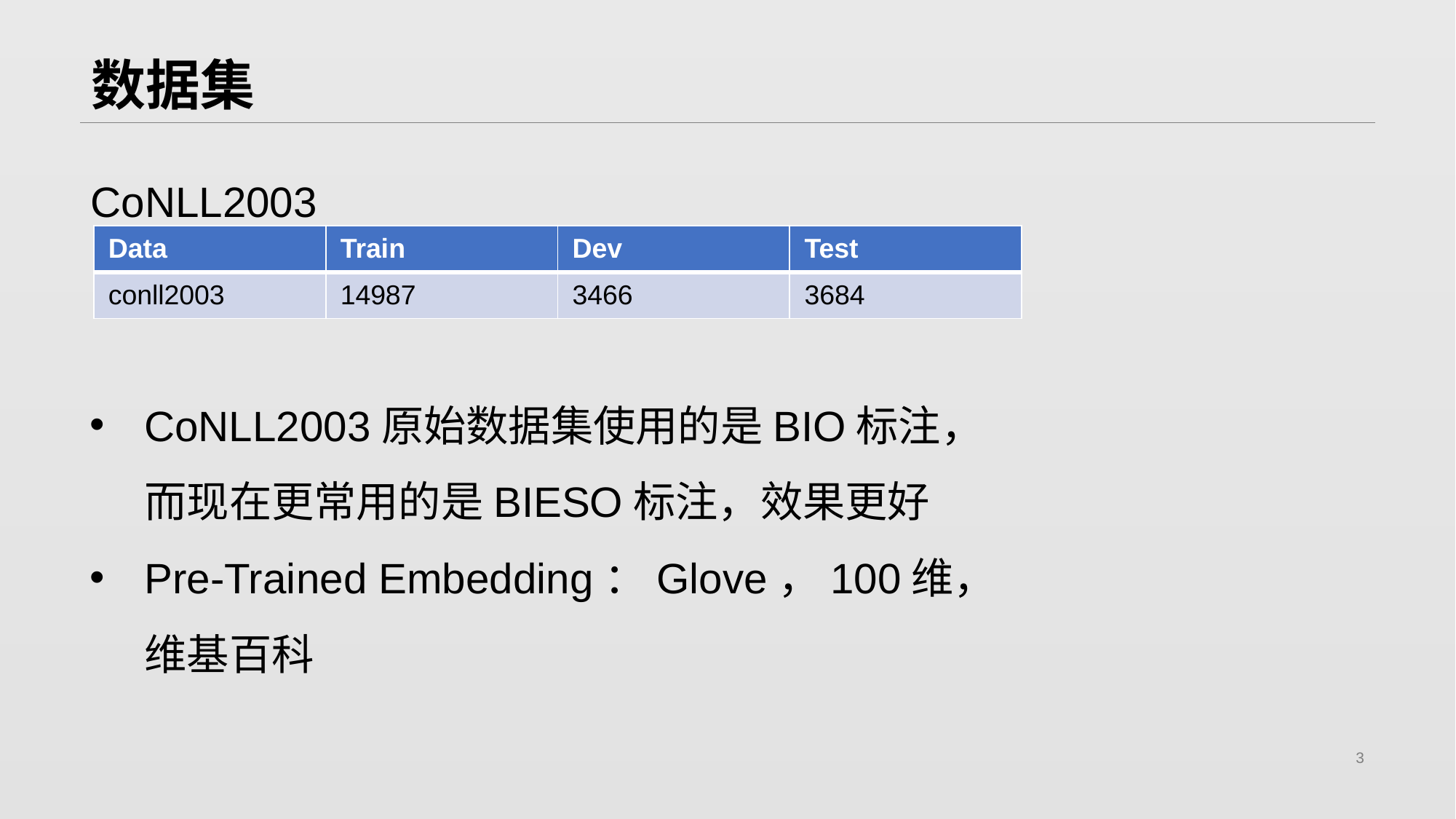

# 数据集
CoNLL2003

| Data | Train | Dev | Test |
| --- | --- | --- | --- |
| conll2003 | 14987 | 3466 | 3684 |
CoNLL2003原始数据集使用的是BIO标注，而现在更常用的是BIESO标注，效果更好
Pre-Trained Embedding：Glove，100维，维基百科
3